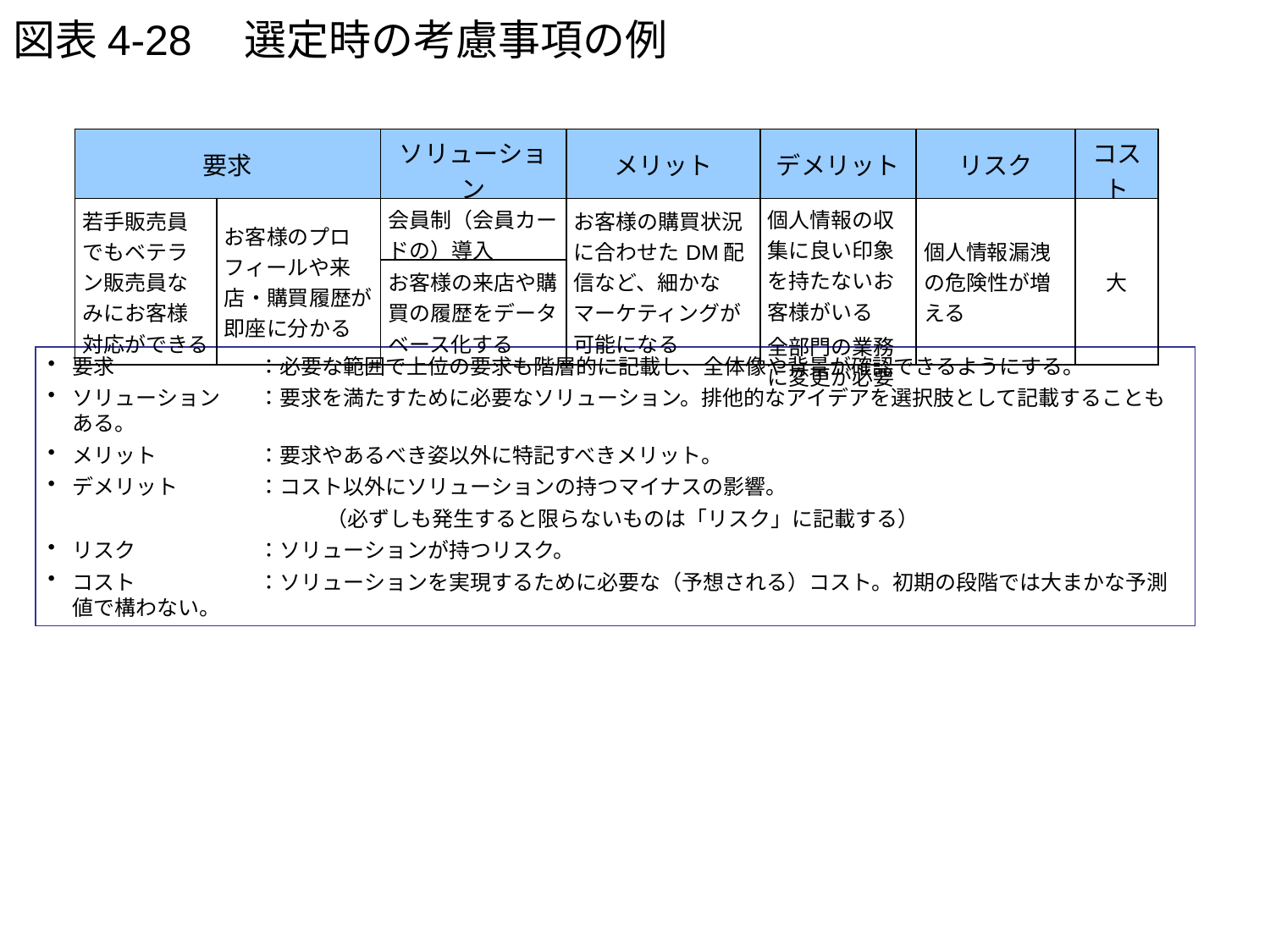

# 図表4-28　選定時の考慮事項の例
| 要求 |  | ソリューション | メリット | デメリット | リスク | コスト |
| --- | --- | --- | --- | --- | --- | --- |
| 若手販売員でもベテラン販売員なみにお客様対応ができる | お客様のプロフィールや来店・購買履歴が即座に分かる | 会員制（会員カードの）導入 | お客様の購買状況に合わせたDM配信など、細かなマーケティングが可能になる | 個人情報の収集に良い印象を持たないお客様がいる 全部門の業務に変更が必要 | 個人情報漏洩の危険性が増える | 大 |
|  |  | お客様の来店や購買の履歴をデータベース化する |  |  |  |  |
要求	：必要な範囲で上位の要求も階層的に記載し、全体像や背景が確認できるようにする。
ソリューション	：要求を満たすために必要なソリューション。排他的なアイデアを選択肢として記載することもある。
メリット	：要求やあるべき姿以外に特記すべきメリット。
デメリット	：コスト以外にソリューションの持つマイナスの影響。
			（必ずしも発生すると限らないものは「リスク」に記載する）
リスク	：ソリューションが持つリスク。
コスト	：ソリューションを実現するために必要な（予想される）コスト。初期の段階では大まかな予測値で構わない。